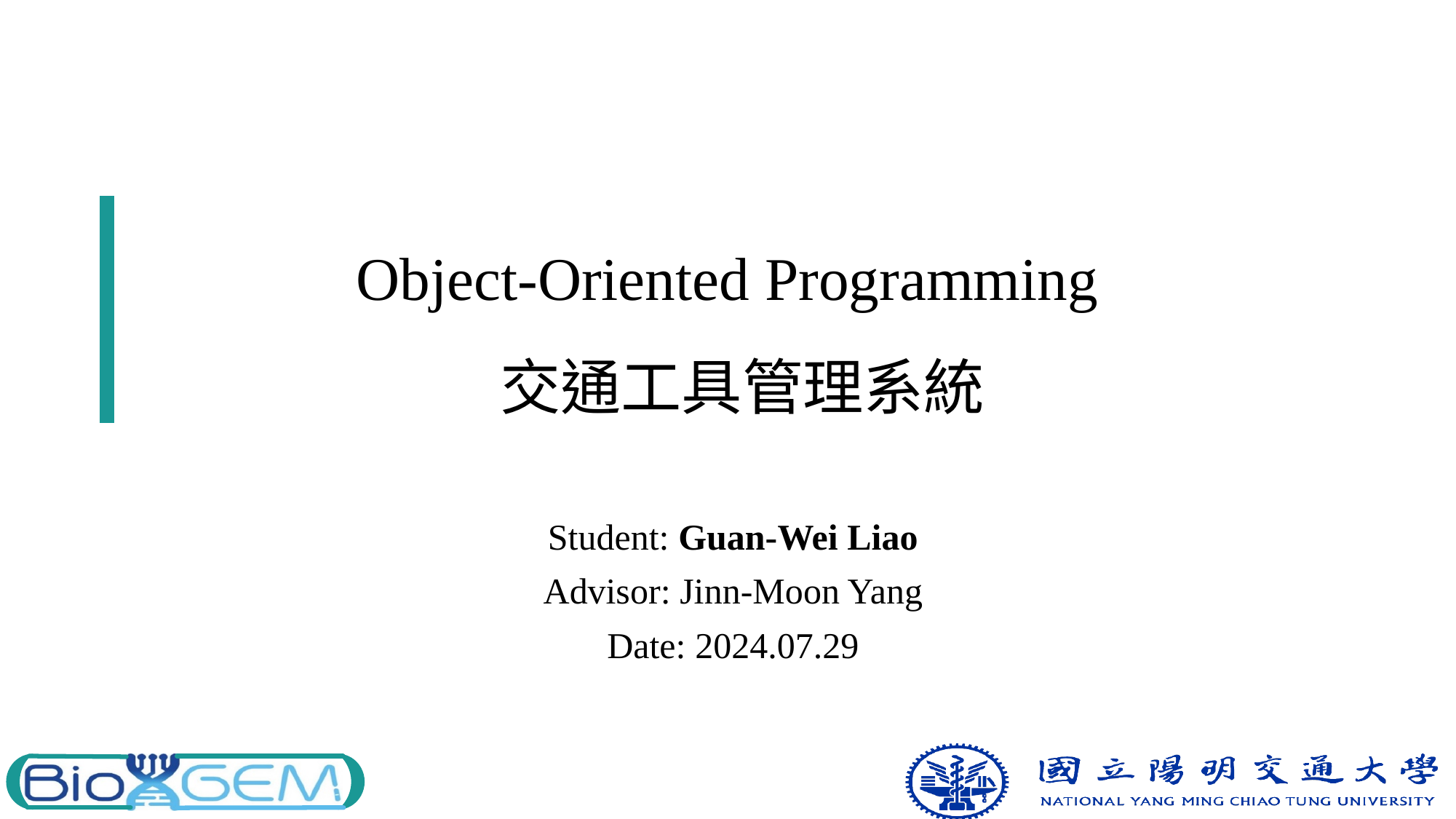

# Object-Oriented Programming 交通工具管理系統
Student: Guan-Wei Liao
Advisor: Jinn-Moon Yang
Date: 2024.07.29